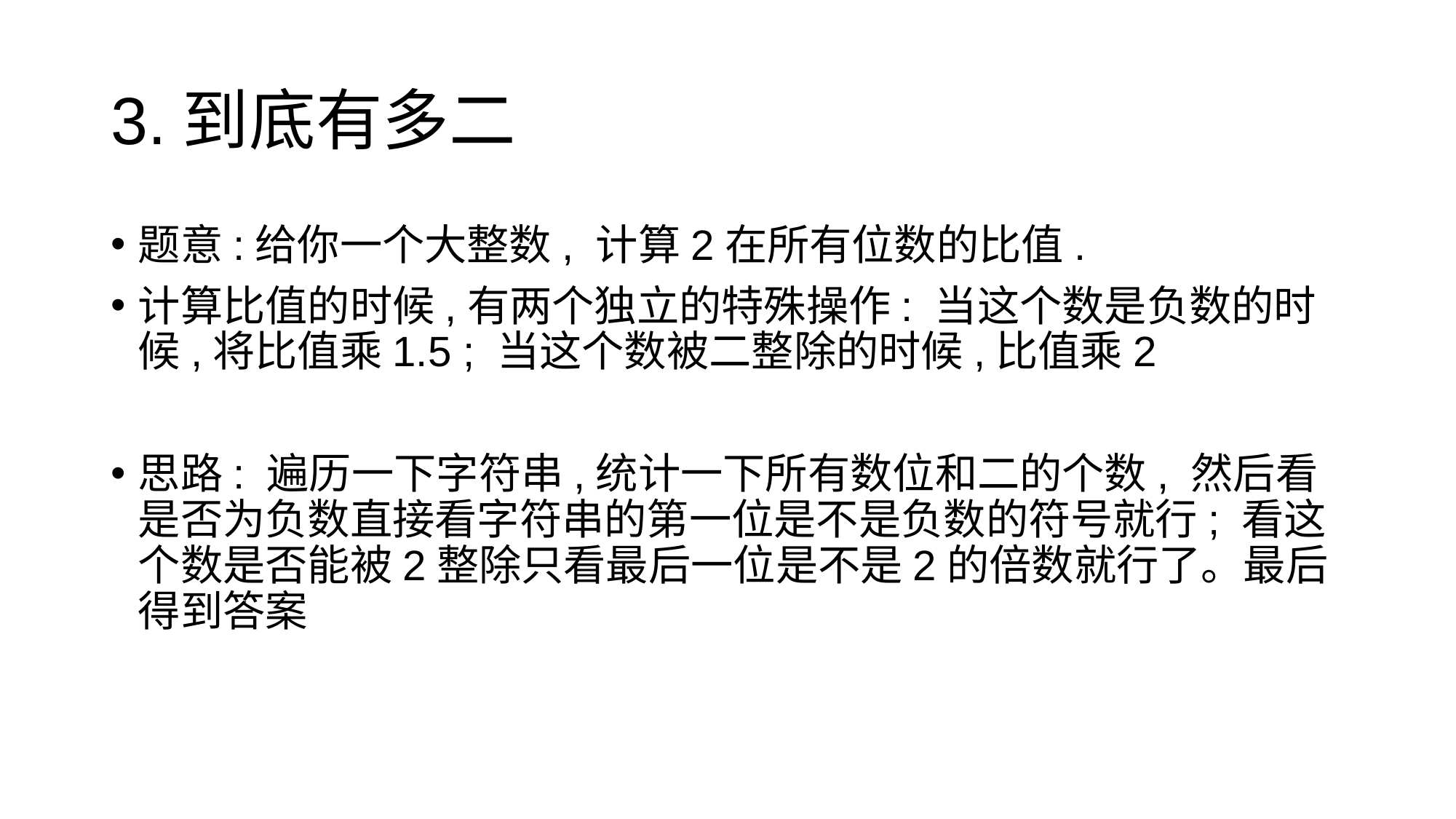

# 3.到底有多二
题意:给你一个大整数, 计算2在所有位数的比值.
计算比值的时候,有两个独立的特殊操作: 当这个数是负数的时候,将比值乘1.5 ; 当这个数被二整除的时候,比值乘2

思路: 遍历一下字符串,统计一下所有数位和二的个数, 然后看是否为负数直接看字符串的第一位是不是负数的符号就行; 看这个数是否能被2整除只看最后一位是不是2的倍数就行了。最后得到答案